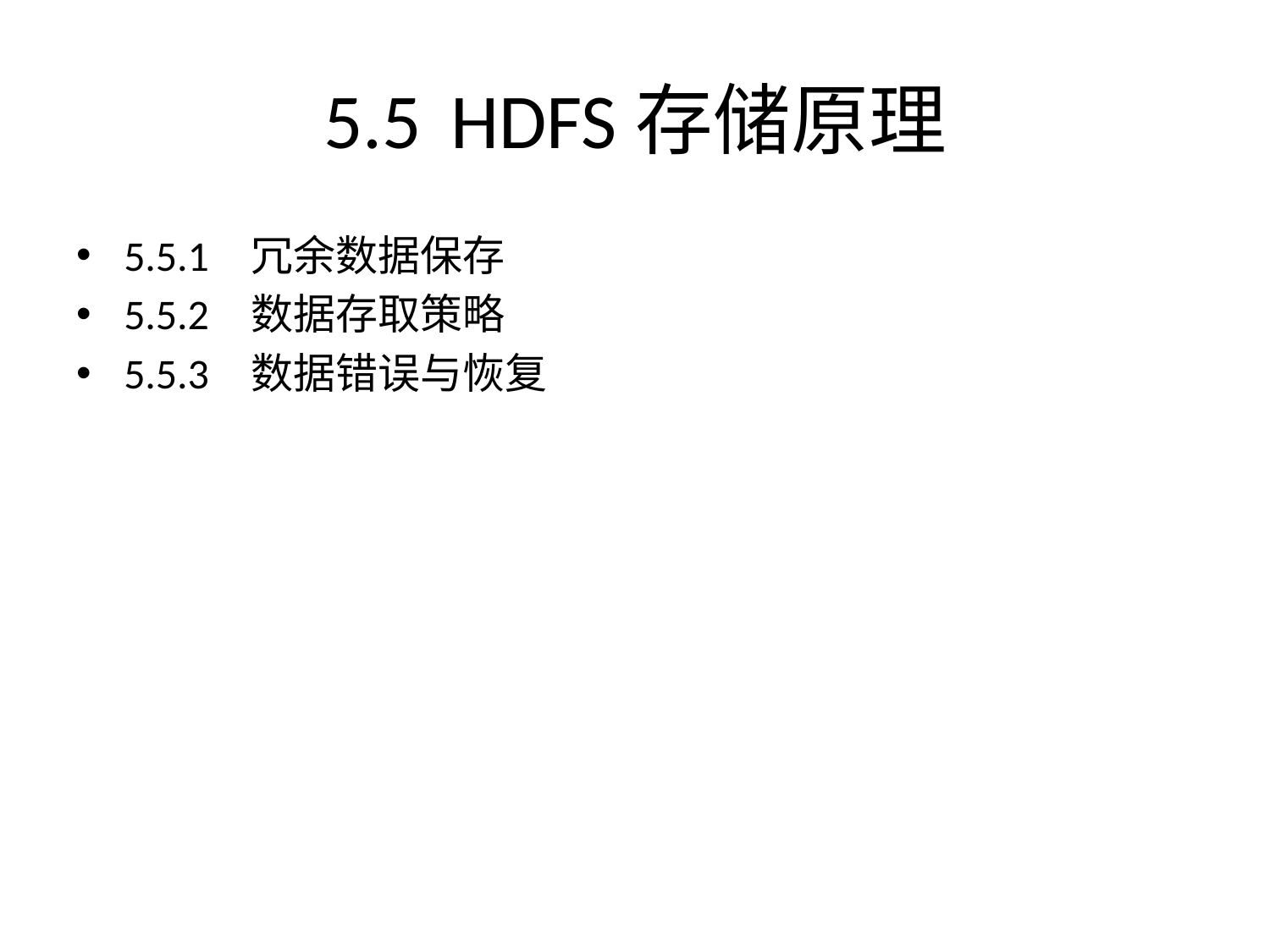

# 5.5	HDFS存储原理
5.5.1	冗余数据保存
5.5.2	数据存取策略
5.5.3	数据错误与恢复